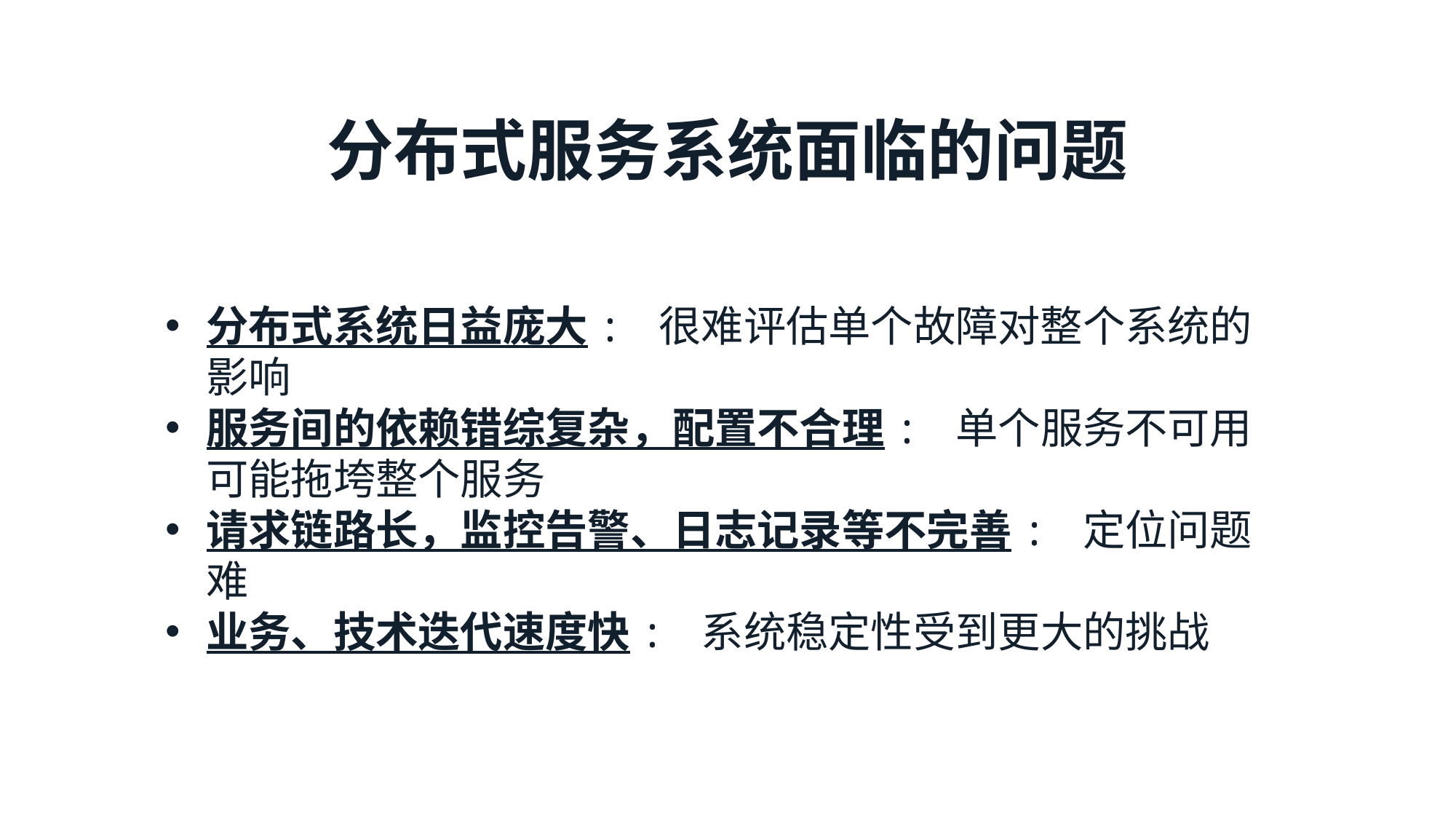

分布式服务系统面临的问题
分布式系统⽇益庞⼤: 很难评估单个故障对整个系统的影响
服务间的依赖错综复杂，配置不合理: 单个服务不可用可能拖垮整个服务
请求链路⻓，监控告警、⽇志记录等不完善: 定位问题难
业务、技术迭代速度快: 系统稳定性受到更大的挑战